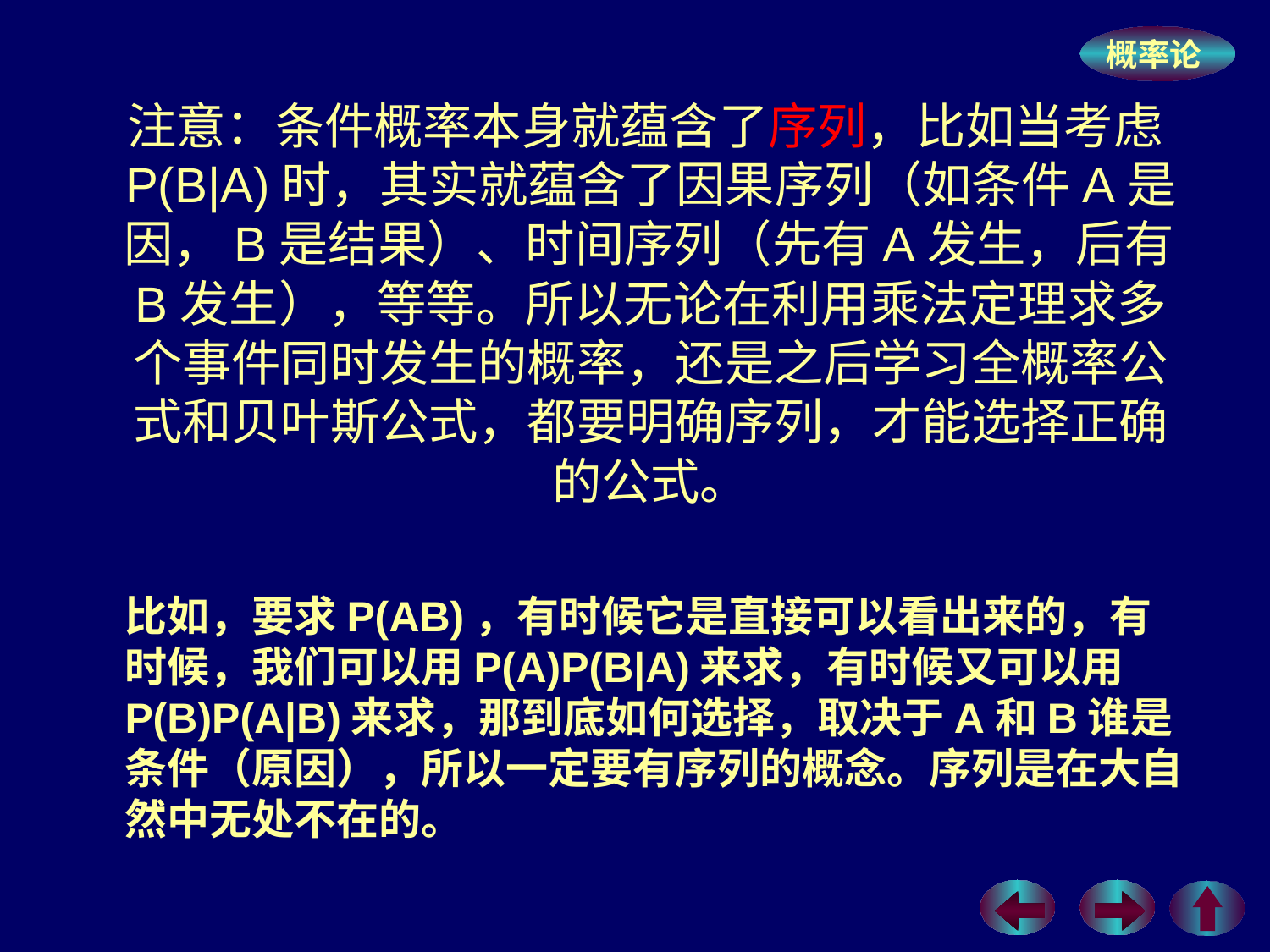

# 注意：条件概率本身就蕴含了序列，比如当考虑P(B|A)时，其实就蕴含了因果序列（如条件A是因，B是结果）、时间序列（先有A发生，后有B发生），等等。所以无论在利用乘法定理求多个事件同时发生的概率，还是之后学习全概率公式和贝叶斯公式，都要明确序列，才能选择正确的公式。
比如，要求P(AB)，有时候它是直接可以看出来的，有时候，我们可以用P(A)P(B|A)来求，有时候又可以用P(B)P(A|B)来求，那到底如何选择，取决于A和B谁是条件（原因），所以一定要有序列的概念。序列是在大自然中无处不在的。